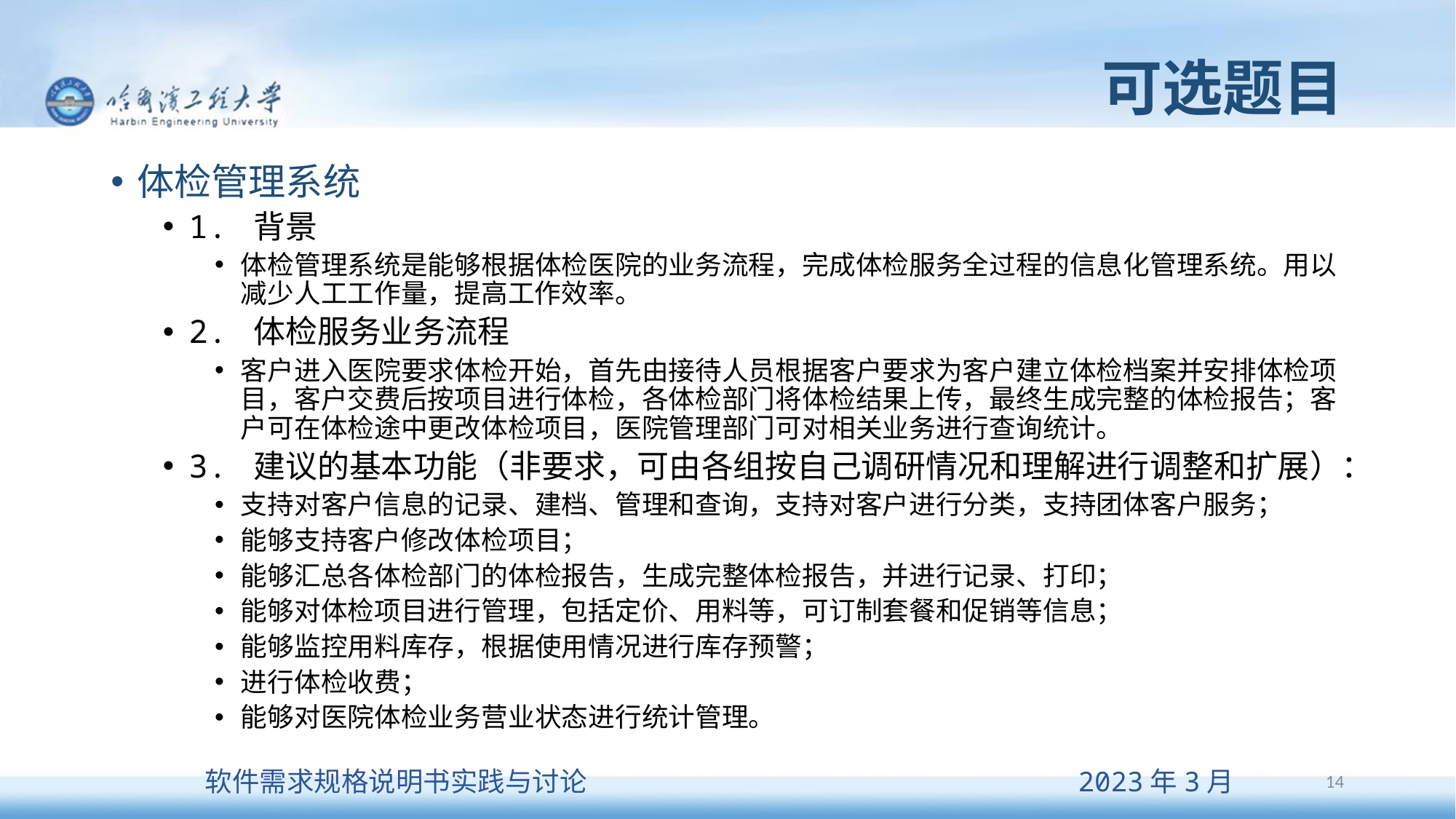

# 可选题目
体检管理系统
1. 背景
体检管理系统是能够根据体检医院的业务流程，完成体检服务全过程的信息化管理系统。用以减少人工工作量，提高工作效率。
2. 体检服务业务流程
客户进入医院要求体检开始，首先由接待人员根据客户要求为客户建立体检档案并安排体检项目，客户交费后按项目进行体检，各体检部门将体检结果上传，最终生成完整的体检报告；客户可在体检途中更改体检项目，医院管理部门可对相关业务进行查询统计。
3. 建议的基本功能（非要求，可由各组按自己调研情况和理解进行调整和扩展）：
支持对客户信息的记录、建档、管理和查询，支持对客户进行分类，支持团体客户服务；
能够支持客户修改体检项目；
能够汇总各体检部门的体检报告，生成完整体检报告，并进行记录、打印；
能够对体检项目进行管理，包括定价、用料等，可订制套餐和促销等信息；
能够监控用料库存，根据使用情况进行库存预警；
进行体检收费；
能够对医院体检业务营业状态进行统计管理。

14